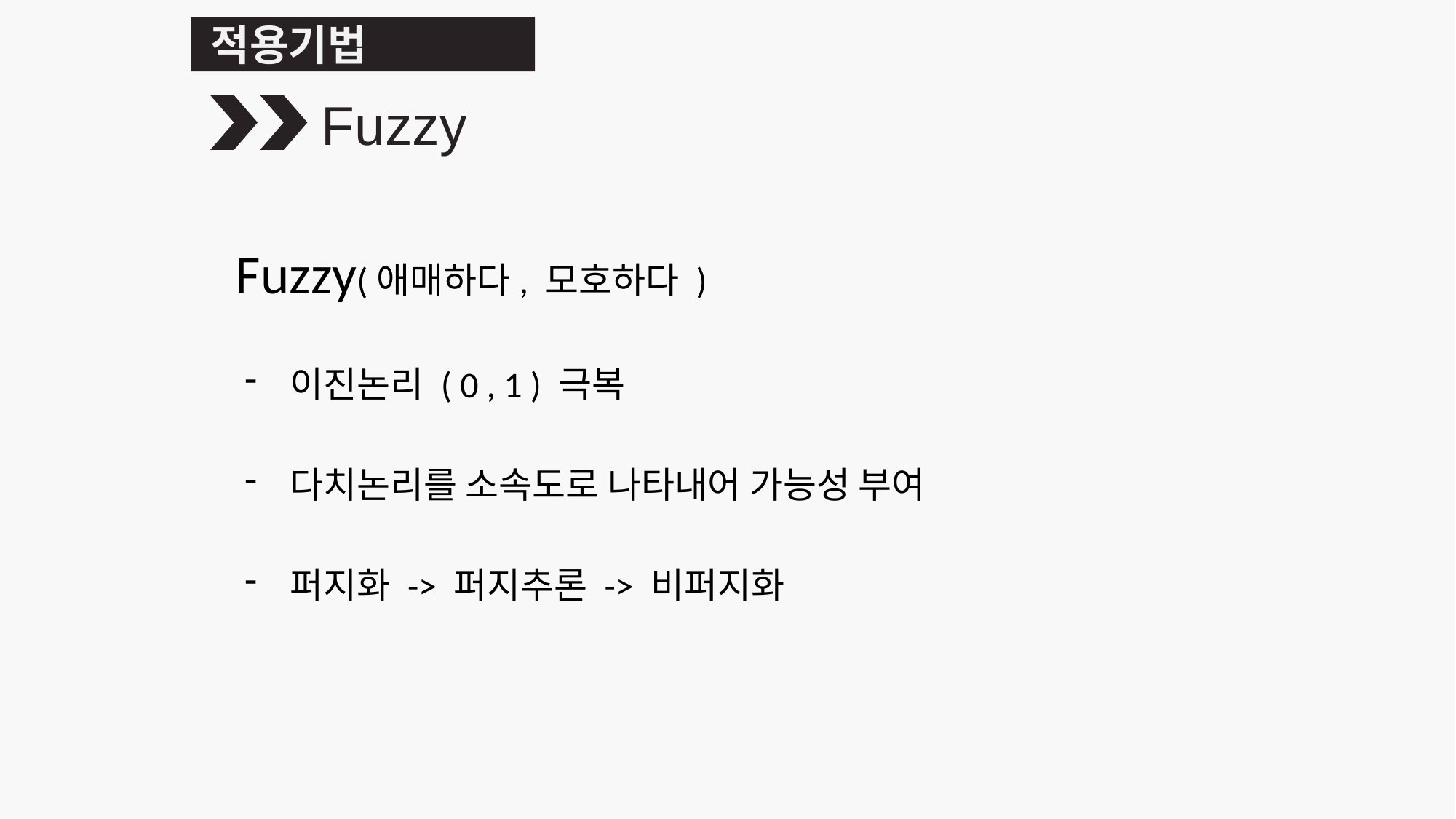

적용기법

Fuzzy

Fuzzy(애매하다, 모호하다 )

이진논리 ( 0 , 1 ) 극복

다치논리를 소속도로 나타내어 가능성 부여

퍼지화 -> 퍼지추론 -> 비퍼지화